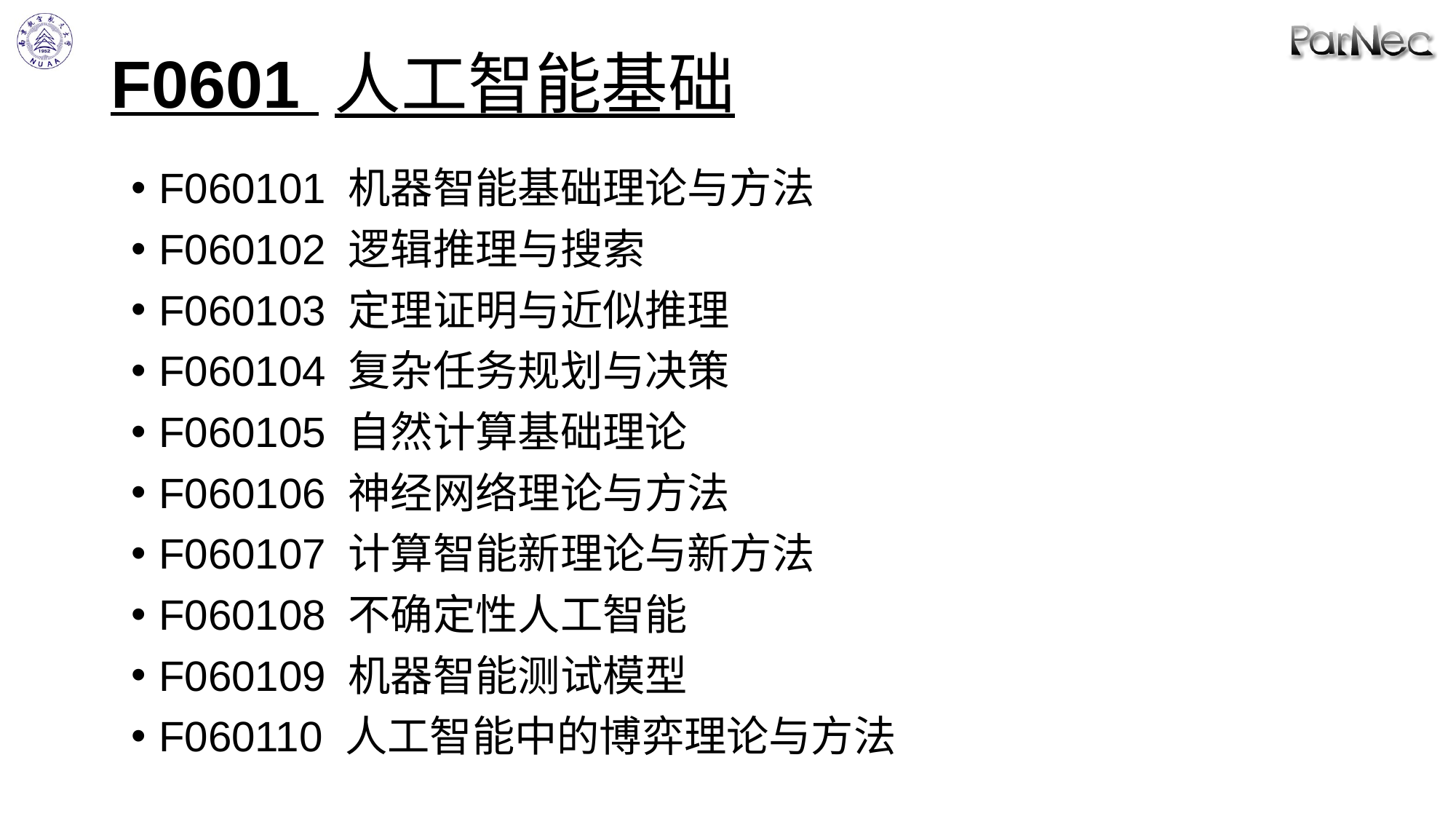

# F0601 人工智能基础
F060101 机器智能基础理论与方法
F060102 逻辑推理与搜索
F060103 定理证明与近似推理
F060104 复杂任务规划与决策
F060105 自然计算基础理论
F060106 神经网络理论与方法
F060107 计算智能新理论与新方法
F060108 不确定性人工智能
F060109 机器智能测试模型
F060110 人工智能中的博弈理论与方法